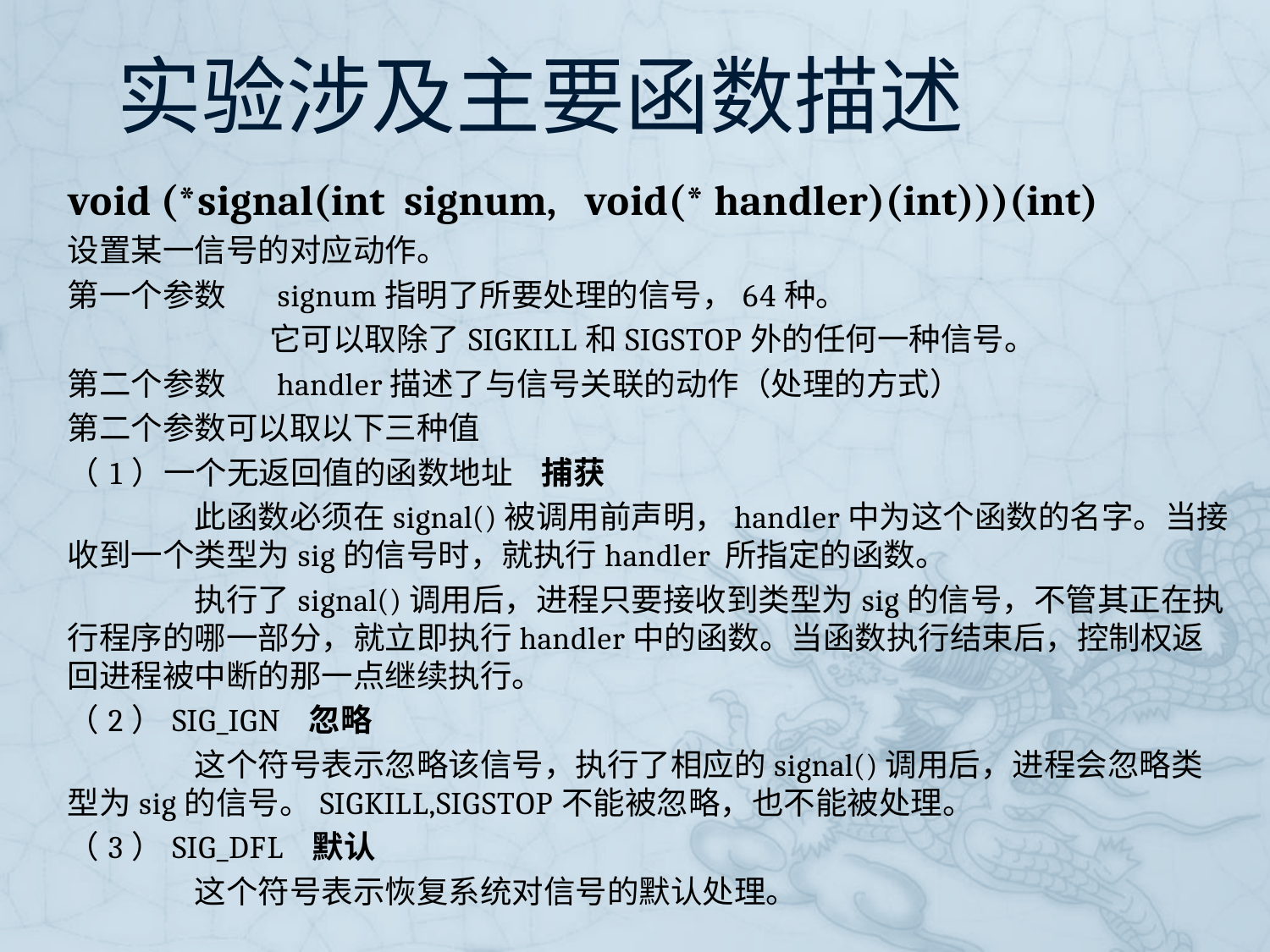

# 实验涉及主要函数描述

void (*signal(int  signum,   void(* handler)(int)))(int)
设置某一信号的对应动作。
第一个参数      signum指明了所要处理的信号，64种。
                           它可以取除了SIGKILL和SIGSTOP外的任何一种信号。
第二个参数      handler描述了与信号关联的动作（处理的方式）
第二个参数可以取以下三种值
（1）一个无返回值的函数地址    捕获
	此函数必须在signal()被调用前声明，handler中为这个函数的名字。当接收到一个类型为sig的信号时，就执行handler 所指定的函数。
	执行了signal()调用后，进程只要接收到类型为sig的信号，不管其正在执行程序的哪一部分，就立即执行handler中的函数。当函数执行结束后，控制权返回进程被中断的那一点继续执行。
（2）SIG_IGN   忽略
	这个符号表示忽略该信号，执行了相应的signal()调用后，进程会忽略类型为sig的信号。SIGKILL,SIGSTOP不能被忽略，也不能被处理。
（3）SIG_DFL   默认
	这个符号表示恢复系统对信号的默认处理。